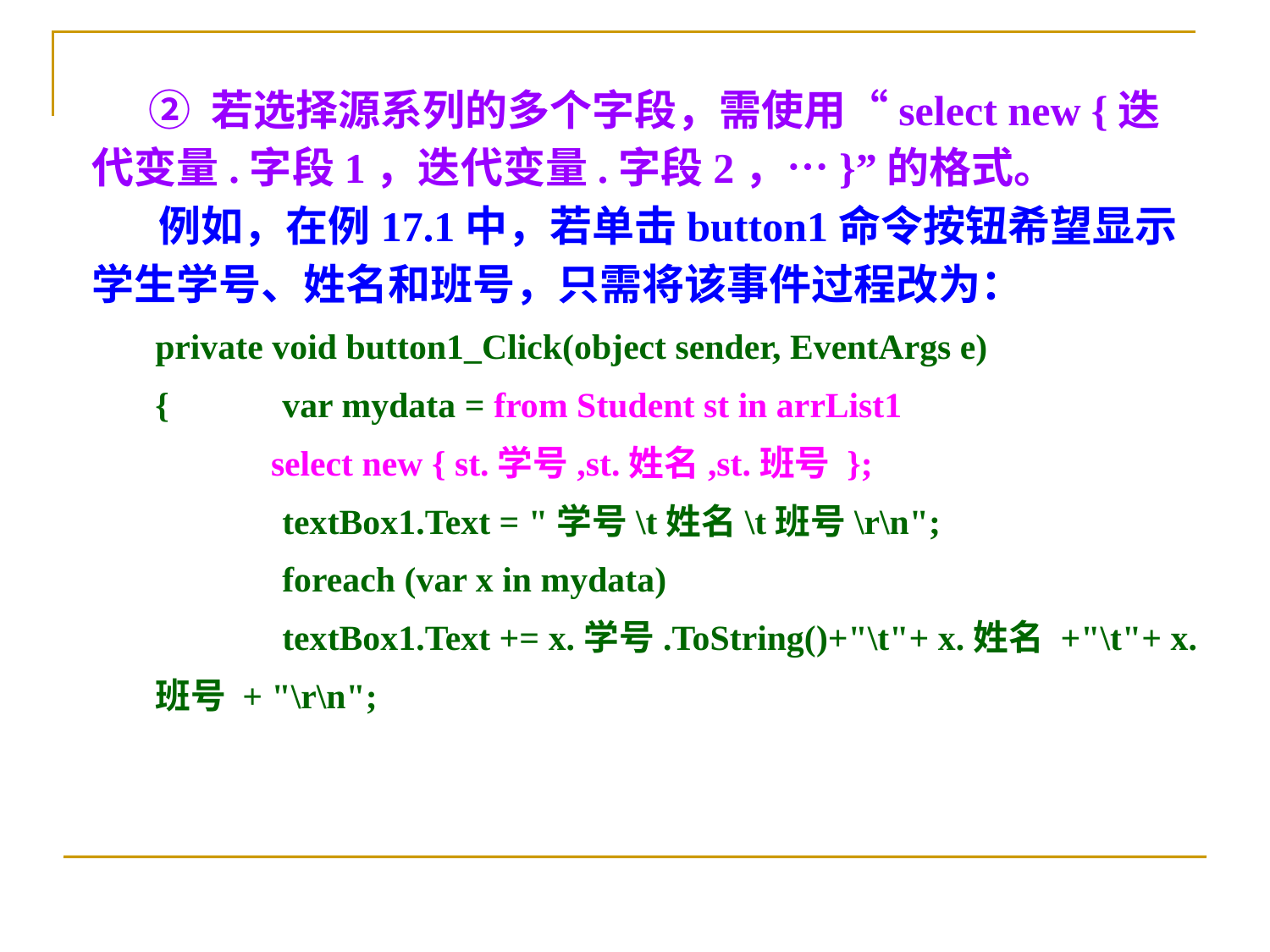

② 若选择源系列的多个字段，需使用“select new {迭代变量.字段1，迭代变量.字段2，…}”的格式。
      例如，在例17.1中，若单击button1命令按钮希望显示学生学号、姓名和班号，只需将该事件过程改为：
private void button1_Click(object sender, EventArgs e)
{	var mydata = from Student st in arrList1
             select new { st.学号,st.姓名,st.班号 };
    	textBox1.Text = "学号\t姓名\t班号\r\n";
    	foreach (var x in mydata)
     	textBox1.Text += x.学号.ToString()+"\t"+ x.姓名 +"\t"+ x.班号 + "\r\n";